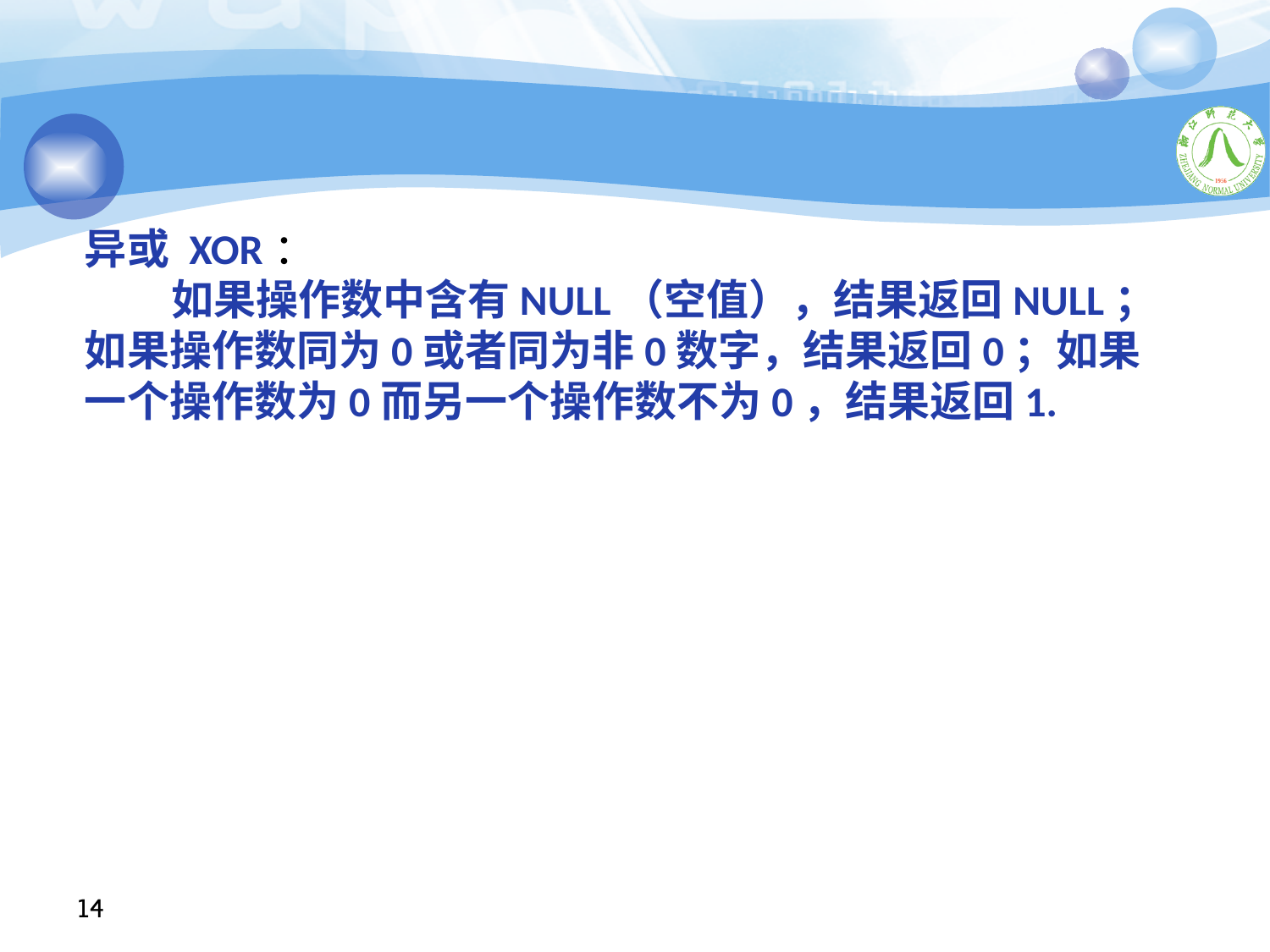

异或 XOR：
        如果操作数中含有NULL（空值），结果返回NULL；如果操作数同为0或者同为非0数字，结果返回0；如果一个操作数为0而另一个操作数不为0，结果返回1.
14